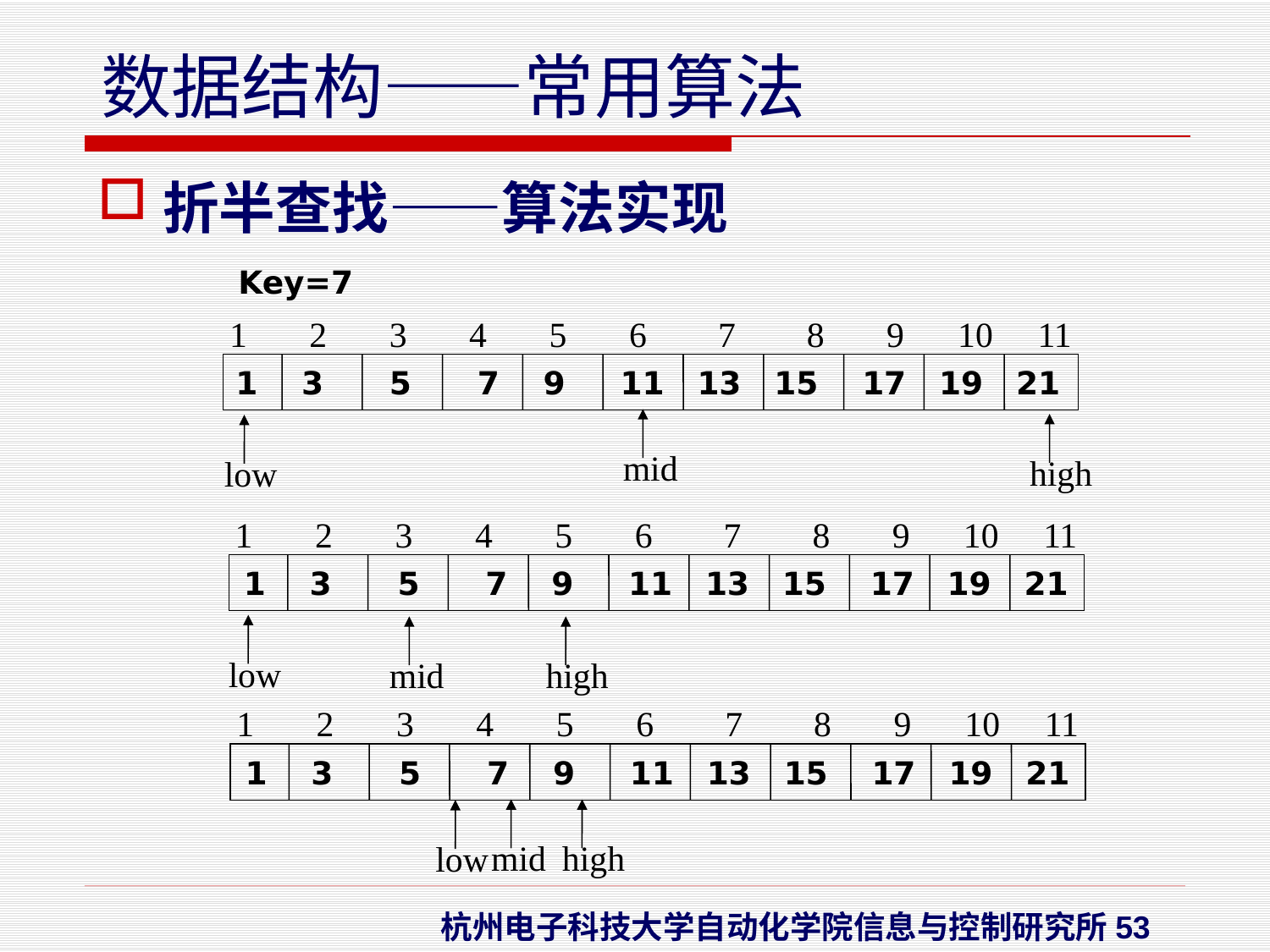

折半查找——算法实现
Key=7
1       2       3       4       5       6        7        8       9      10     11

1    3      5      7    9     11   13   15    17   19   21

mid

high

low
1       2       3       4       5       6        7        8       9      10     11

1    3      5      7    9     11   13   15    17   19   21

low

mid

high
1       2       3       4       5       6        7        8       9      10     11

1    3      5      7    9     11   13   15    17   19   21

mid

high

low